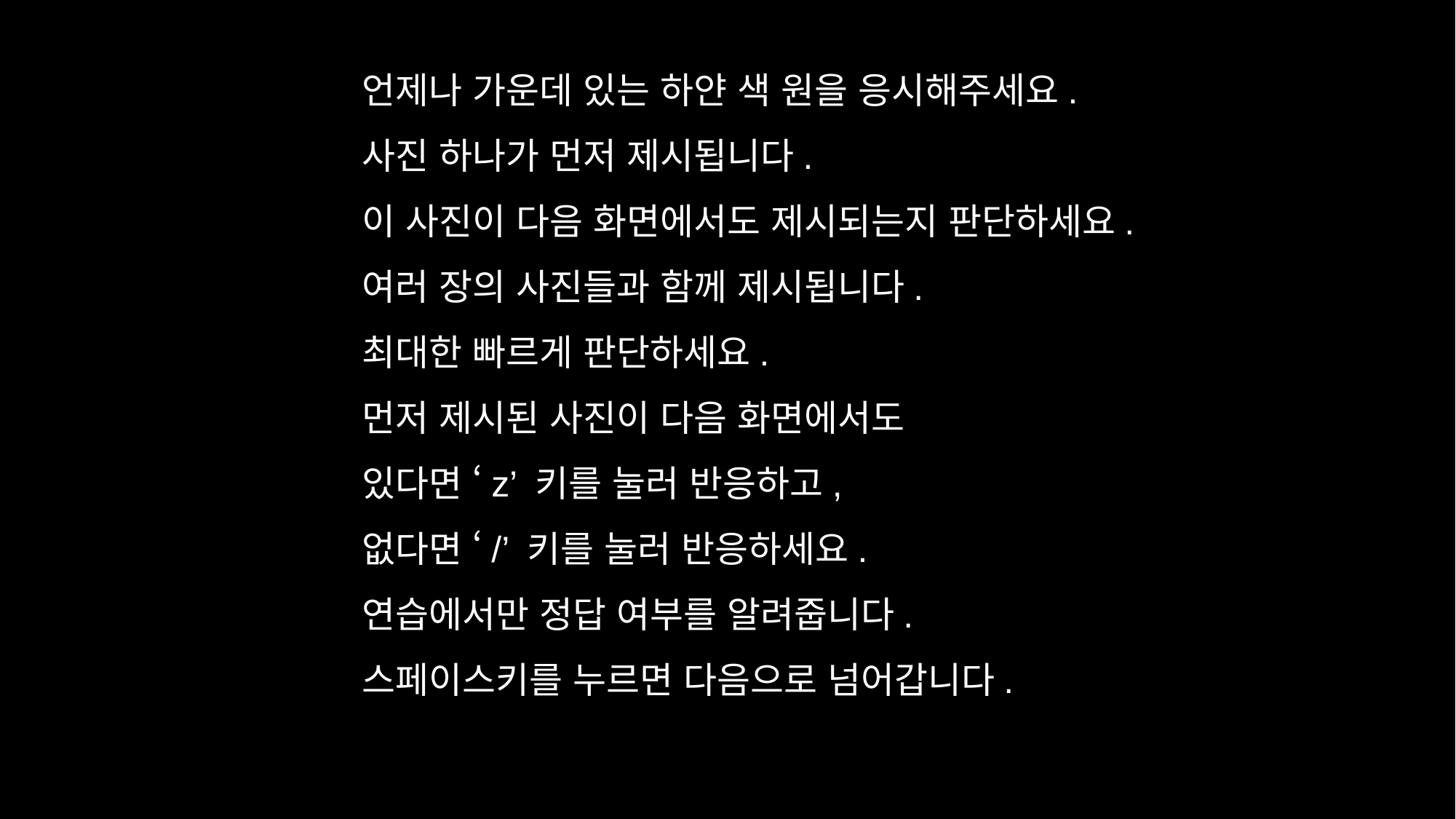

언제나 가운데 있는 하얀 색 원을 응시해주세요.
사진 하나가 먼저 제시됩니다.
이 사진이 다음 화면에서도 제시되는지 판단하세요.
여러 장의 사진들과 함께 제시됩니다.
최대한 빠르게 판단하세요.
먼저 제시된 사진이 다음 화면에서도
있다면 ‘z’ 키를 눌러 반응하고,
없다면 ‘/’ 키를 눌러 반응하세요.
연습에서만 정답 여부를 알려줍니다.
스페이스키를 누르면 다음으로 넘어갑니다.